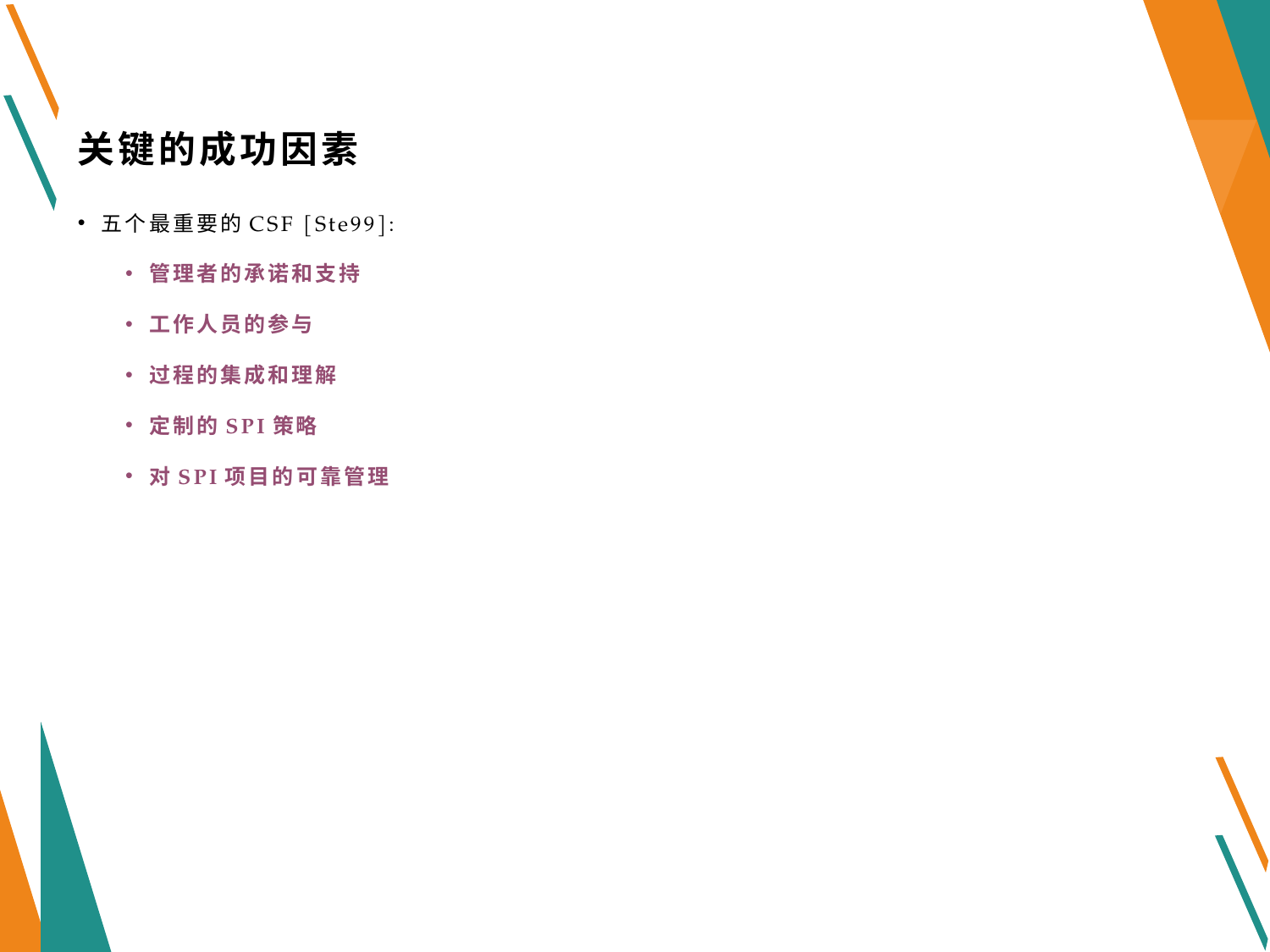

# 关键的成功因素
五个最重要的CSF [Ste99]:
管理者的承诺和支持
工作人员的参与
过程的集成和理解
定制的SPI策略
对SPI项目的可靠管理
14